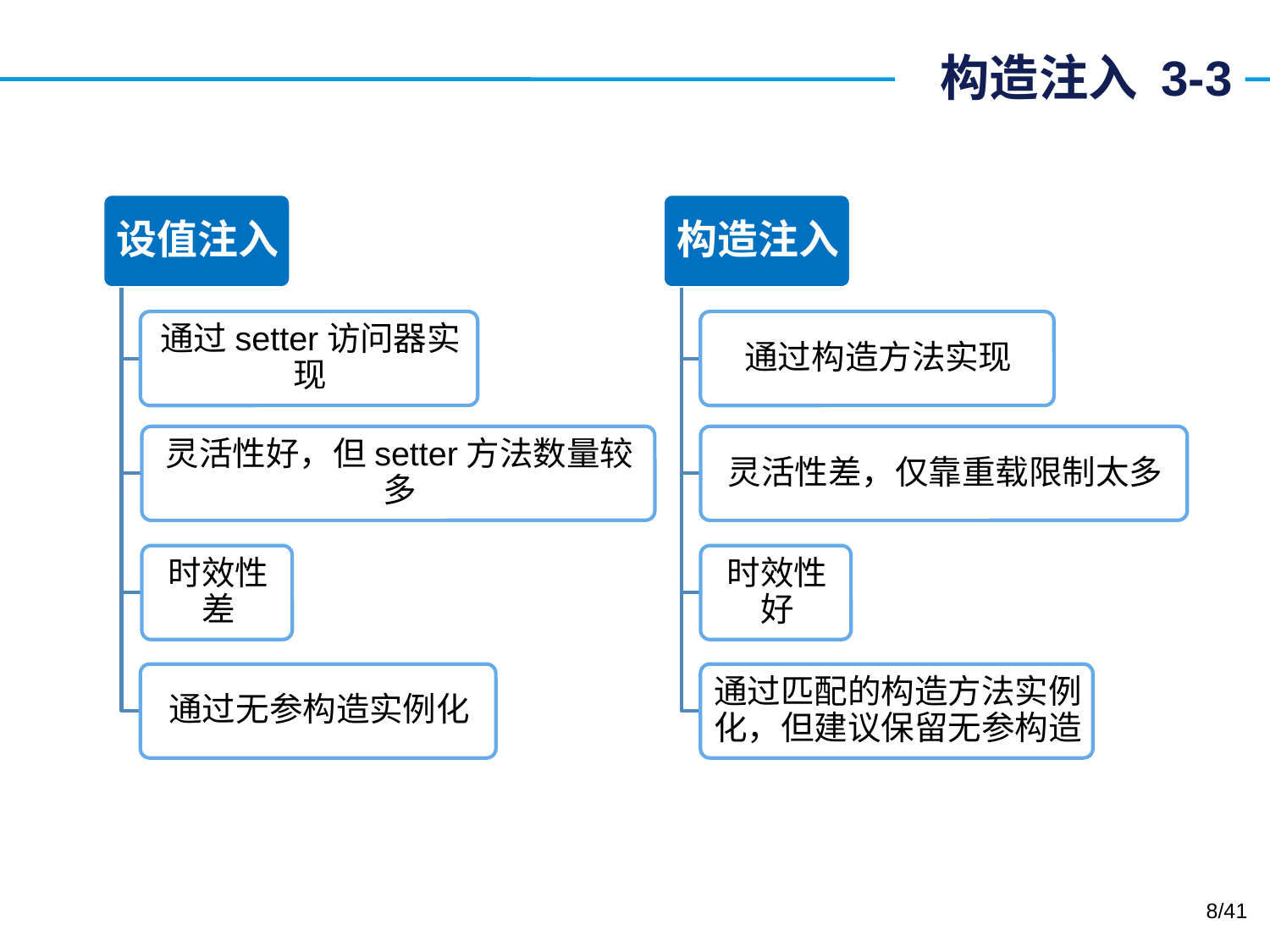

# 构造注入 3-3
设值注入
通过setter访问器实现
时效性差
灵活性好，但setter方法数量较多
通过无参构造实例化
构造注入
通过构造方法实现
时效性好
灵活性差，仅靠重载限制太多
通过匹配的构造方法实例化，但建议保留无参构造
8/41